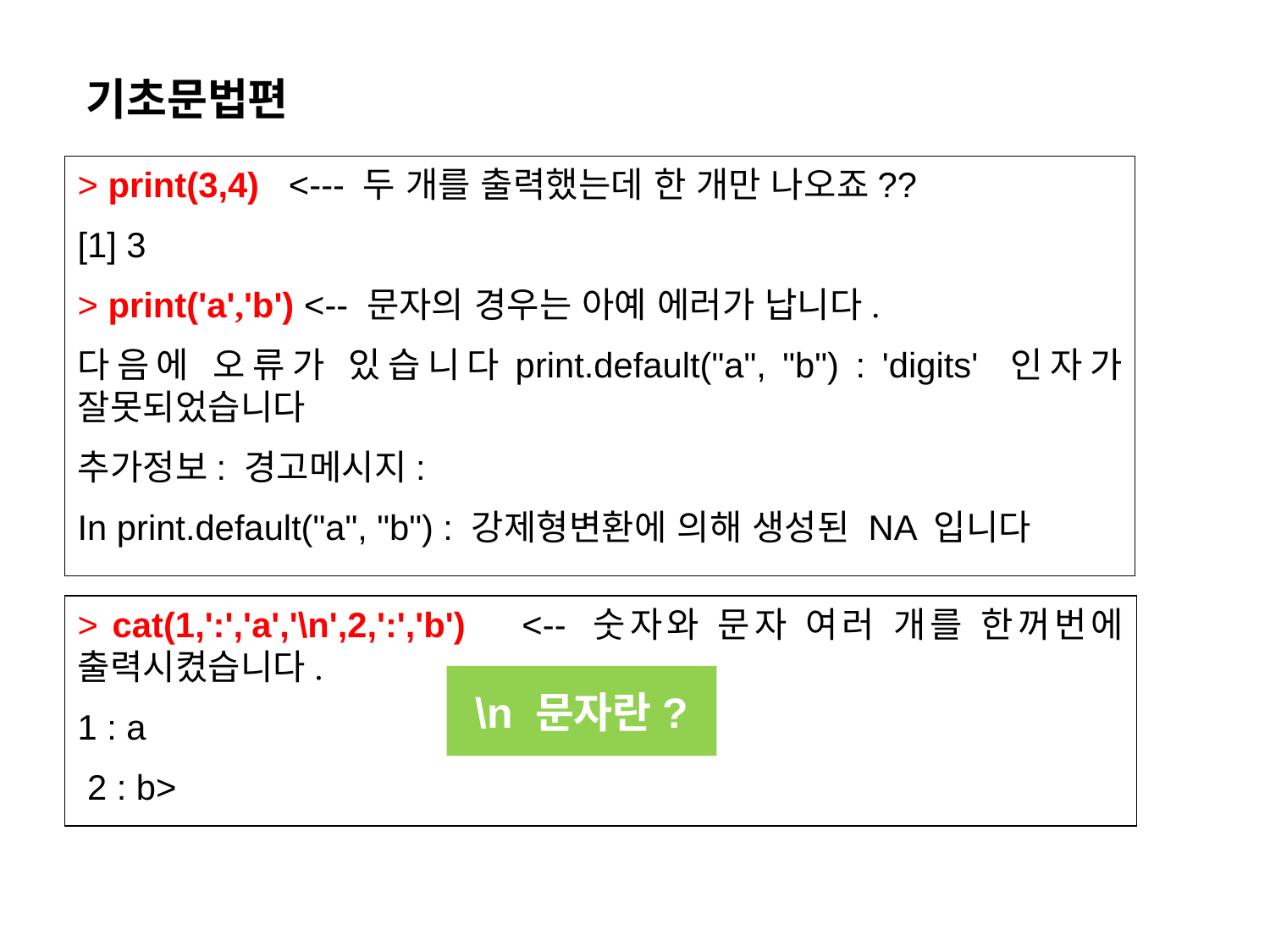

기초문법편
> print(3,4)   <--- 두 개를 출력했는데 한 개만 나오죠??
[1] 3
> print('a','b') <-- 문자의 경우는 아예 에러가 납니다.
다음에 오류가 있습니다print.default("a", "b") : 'digits' 인자가 잘못되었습니다
추가정보: 경고메시지:
In print.default("a", "b") : 강제형변환에 의해 생성된 NA 입니다
> cat(1,':','a','\n',2,':','b')    <-- 숫자와 문자 여러 개를 한꺼번에 출력시켰습니다.
1 : a
 2 : b>
\n 문자란?